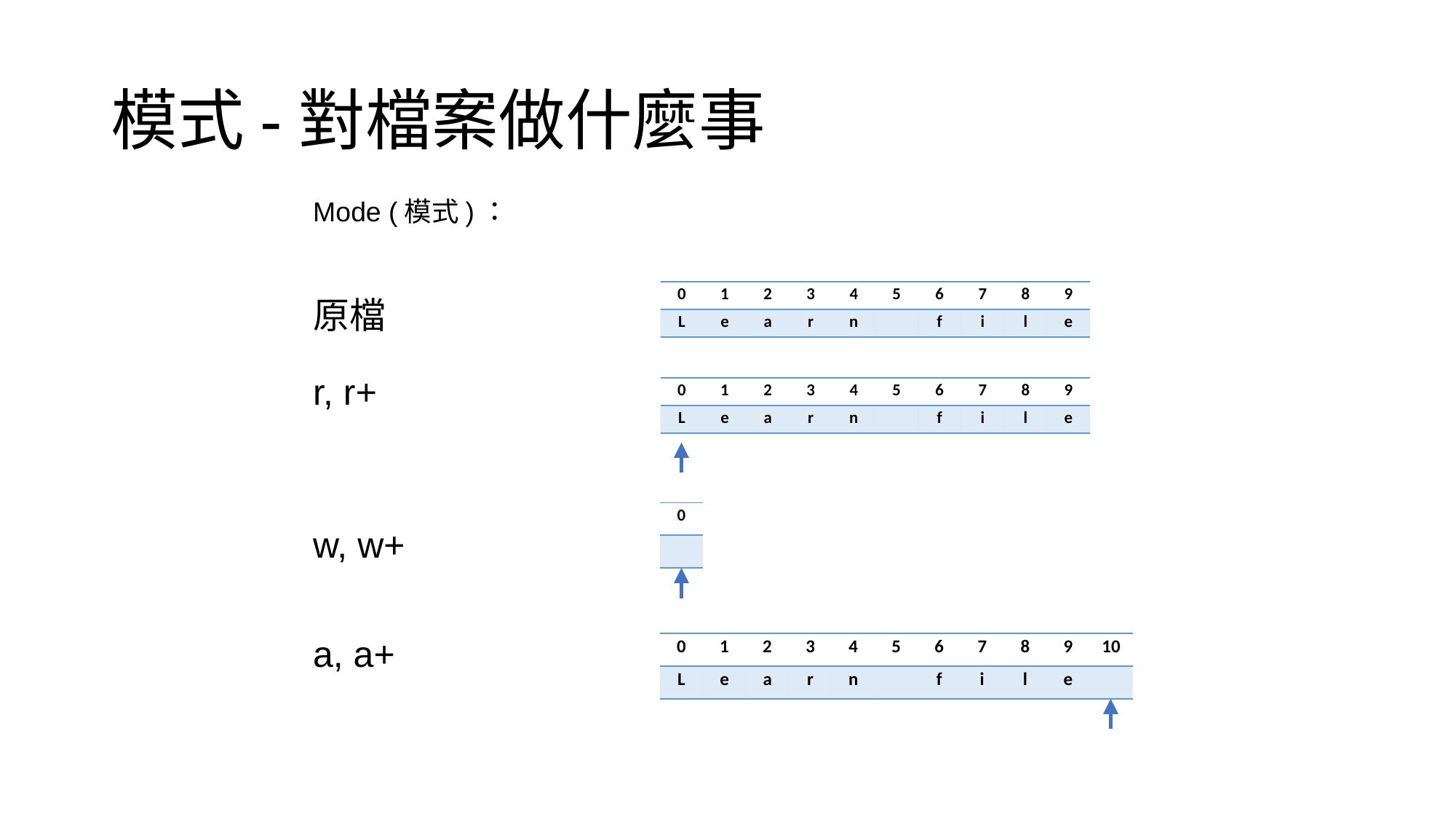

# 模式-對檔案做什麼事
Mode (模式)：

原檔

r, r+

w, w+

a, a+
| 0 | 1 | 2 | 3 | 4 | 5 | 6 | 7 | 8 | 9 |
| --- | --- | --- | --- | --- | --- | --- | --- | --- | --- |
| L | e | a | r | n |  | f | i | l | e |
| 0 | 1 | 2 | 3 | 4 | 5 | 6 | 7 | 8 | 9 |
| --- | --- | --- | --- | --- | --- | --- | --- | --- | --- |
| L | e | a | r | n |  | f | i | l | e |
| 0 |
| --- |
|  |
| 0 | 1 | 2 | 3 | 4 | 5 | 6 | 7 | 8 | 9 | 10 |
| --- | --- | --- | --- | --- | --- | --- | --- | --- | --- | --- |
| L | e | a | r | n |  | f | i | l | e |  |